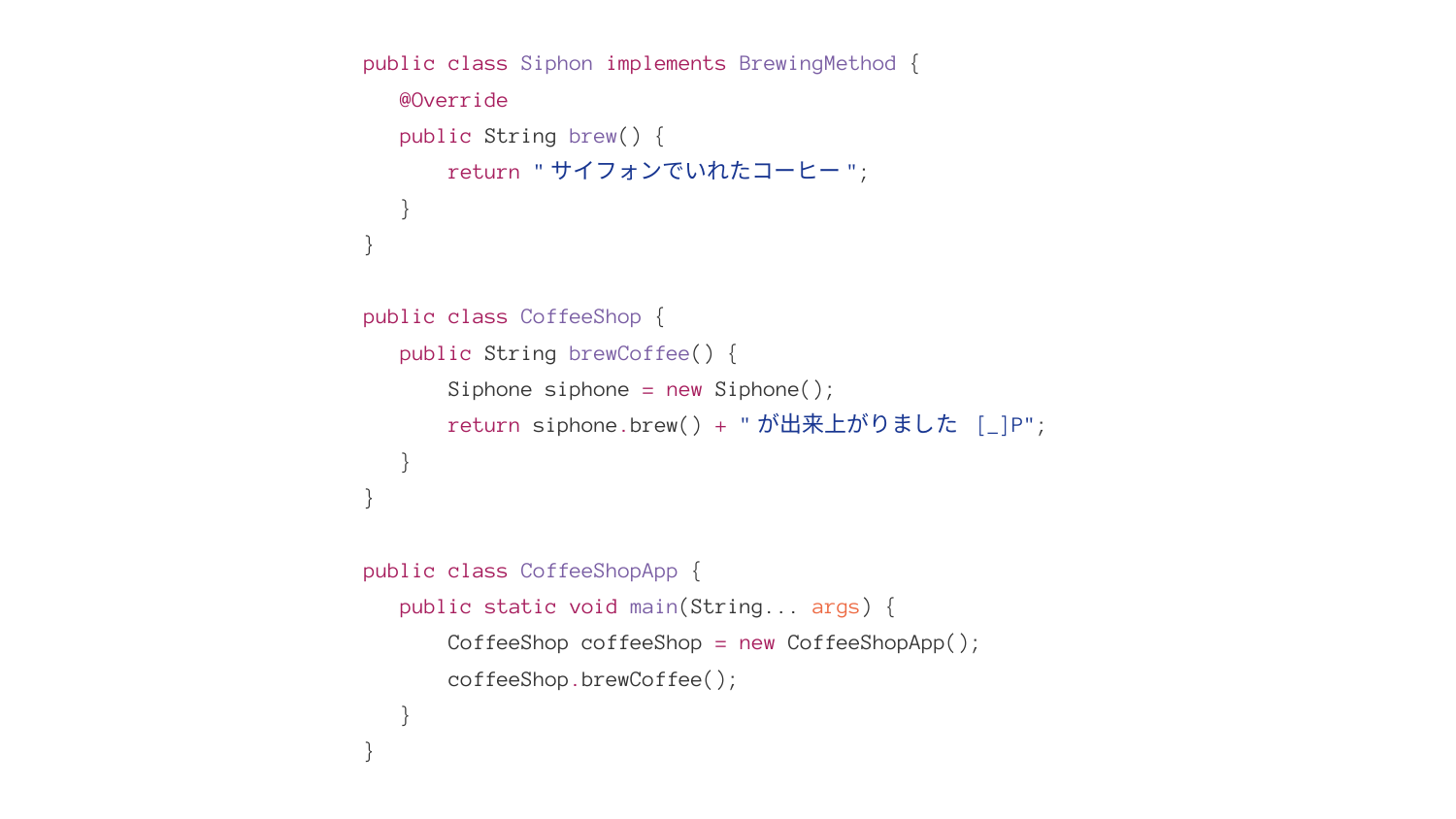

public class Siphon implements BrewingMethod {
   @Override
   public String brew() {
       return "サイフォンでいれたコーヒー";
   }
}

public class CoffeeShop {
   public String brewCoffee() {
       Siphone siphone = new Siphone();
       return siphone.brew() + "が出来上がりました [_]P";
   }
}

public class CoffeeShopApp {
   public static void main(String... args) {
       CoffeeShop coffeeShop = new CoffeeShopApp();
       coffeeShop.brewCoffee();
   }
}